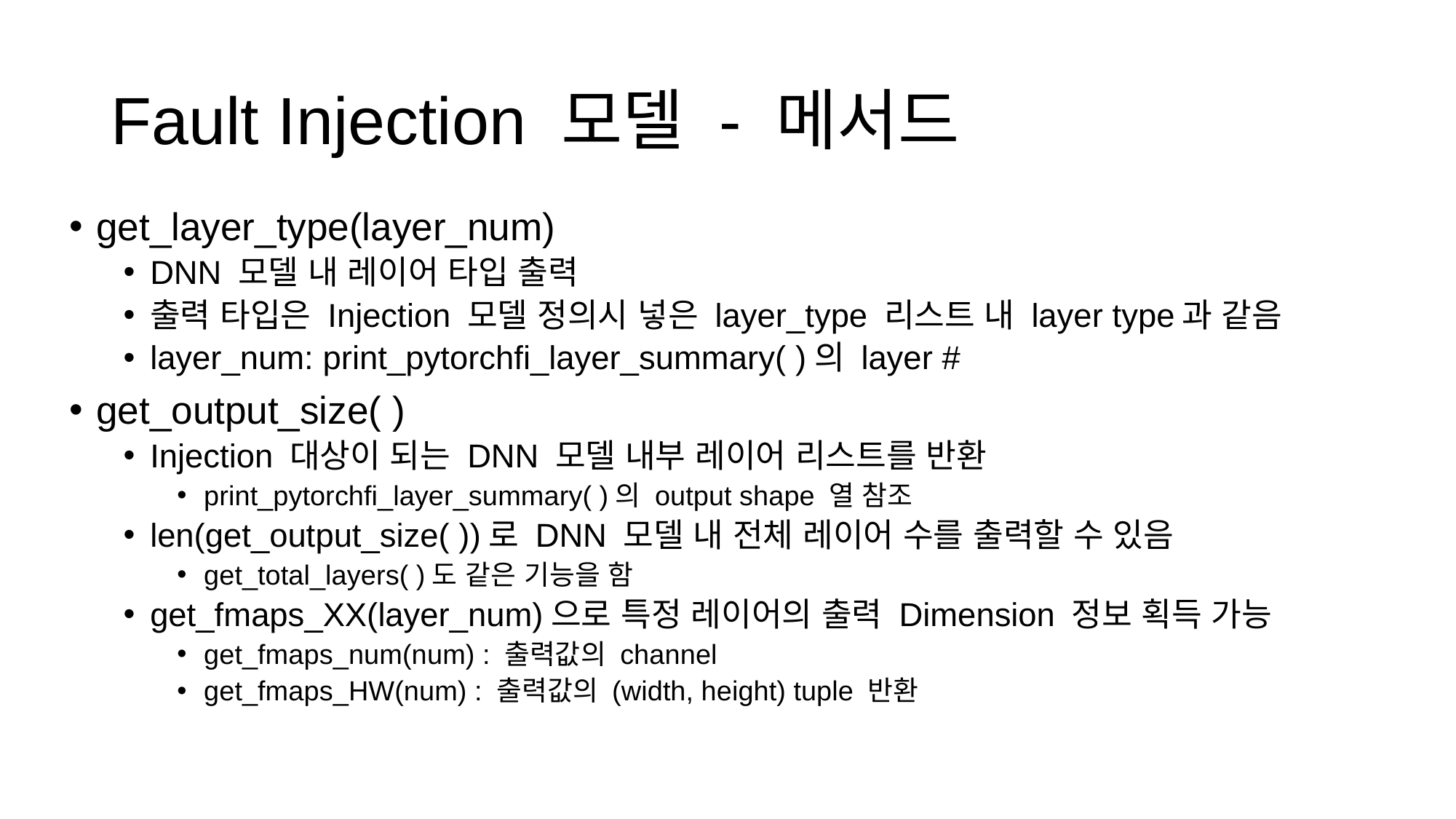

# Fault Injection 모델 - 메서드
get_layer_type(layer_num)
DNN 모델 내 레이어 타입 출력
출력 타입은 Injection 모델 정의시 넣은 layer_type 리스트 내 layer type과 같음
layer_num: print_pytorchfi_layer_summary( )의 layer #
get_output_size( )
Injection 대상이 되는 DNN 모델 내부 레이어 리스트를 반환
print_pytorchfi_layer_summary( )의 output shape 열 참조
len(get_output_size( ))로 DNN 모델 내 전체 레이어 수를 출력할 수 있음
get_total_layers( )도 같은 기능을 함
get_fmaps_XX(layer_num)으로 특정 레이어의 출력 Dimension 정보 획득 가능
get_fmaps_num(num) : 출력값의 channel
get_fmaps_HW(num) : 출력값의 (width, height) tuple 반환